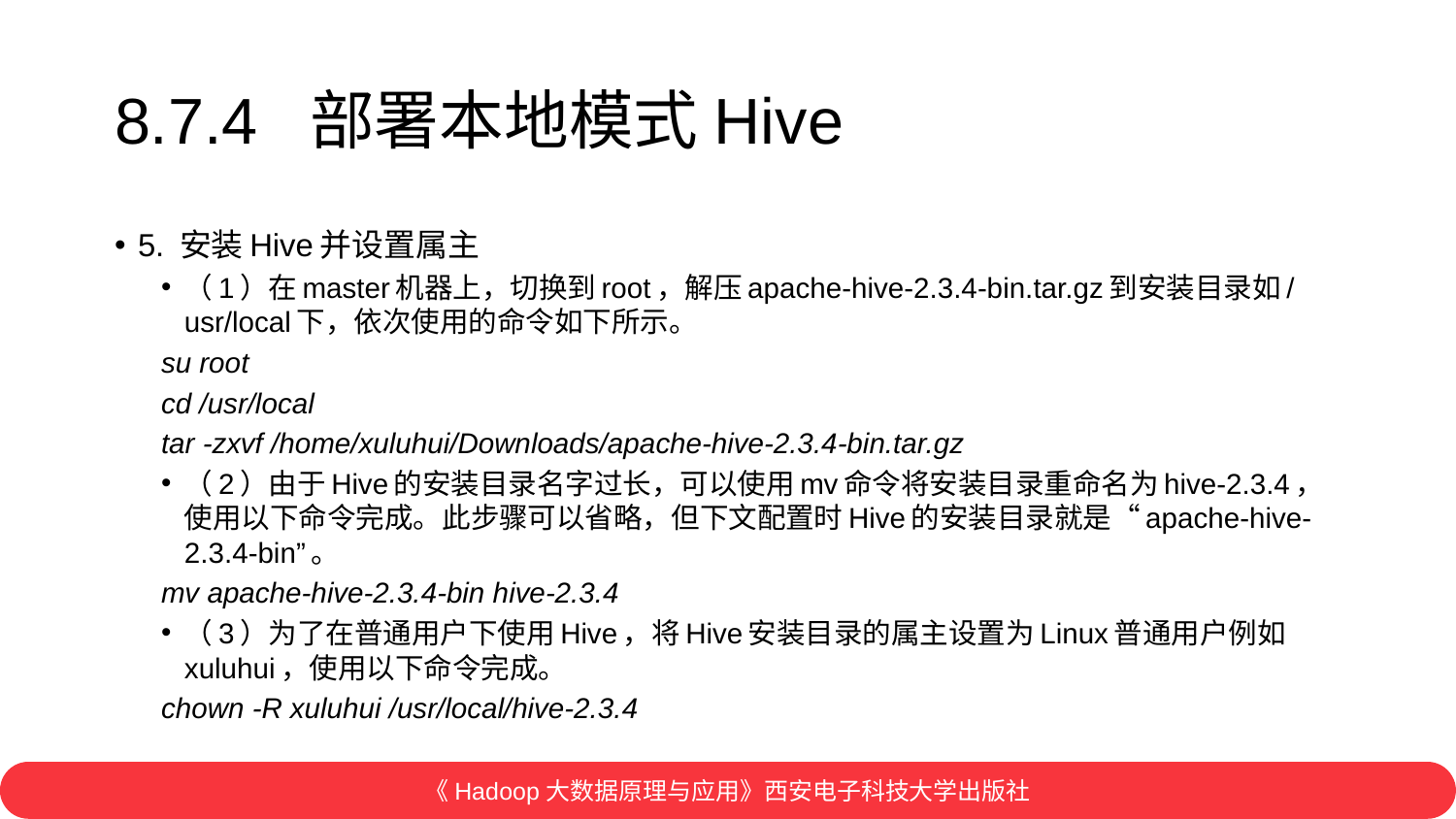

# 8.7.4  部署本地模式Hive
5. 安装Hive并设置属主
（1）在master机器上，切换到root，解压apache-hive-2.3.4-bin.tar.gz到安装目录如/usr/local下，依次使用的命令如下所示。
su root
cd /usr/local
tar -zxvf /home/xuluhui/Downloads/apache-hive-2.3.4-bin.tar.gz
（2）由于Hive的安装目录名字过长，可以使用mv命令将安装目录重命名为hive-2.3.4，使用以下命令完成。此步骤可以省略，但下文配置时Hive的安装目录就是“apache-hive-2.3.4-bin”。
mv apache-hive-2.3.4-bin hive-2.3.4
（3）为了在普通用户下使用Hive，将Hive安装目录的属主设置为Linux普通用户例如xuluhui，使用以下命令完成。
chown -R xuluhui /usr/local/hive-2.3.4